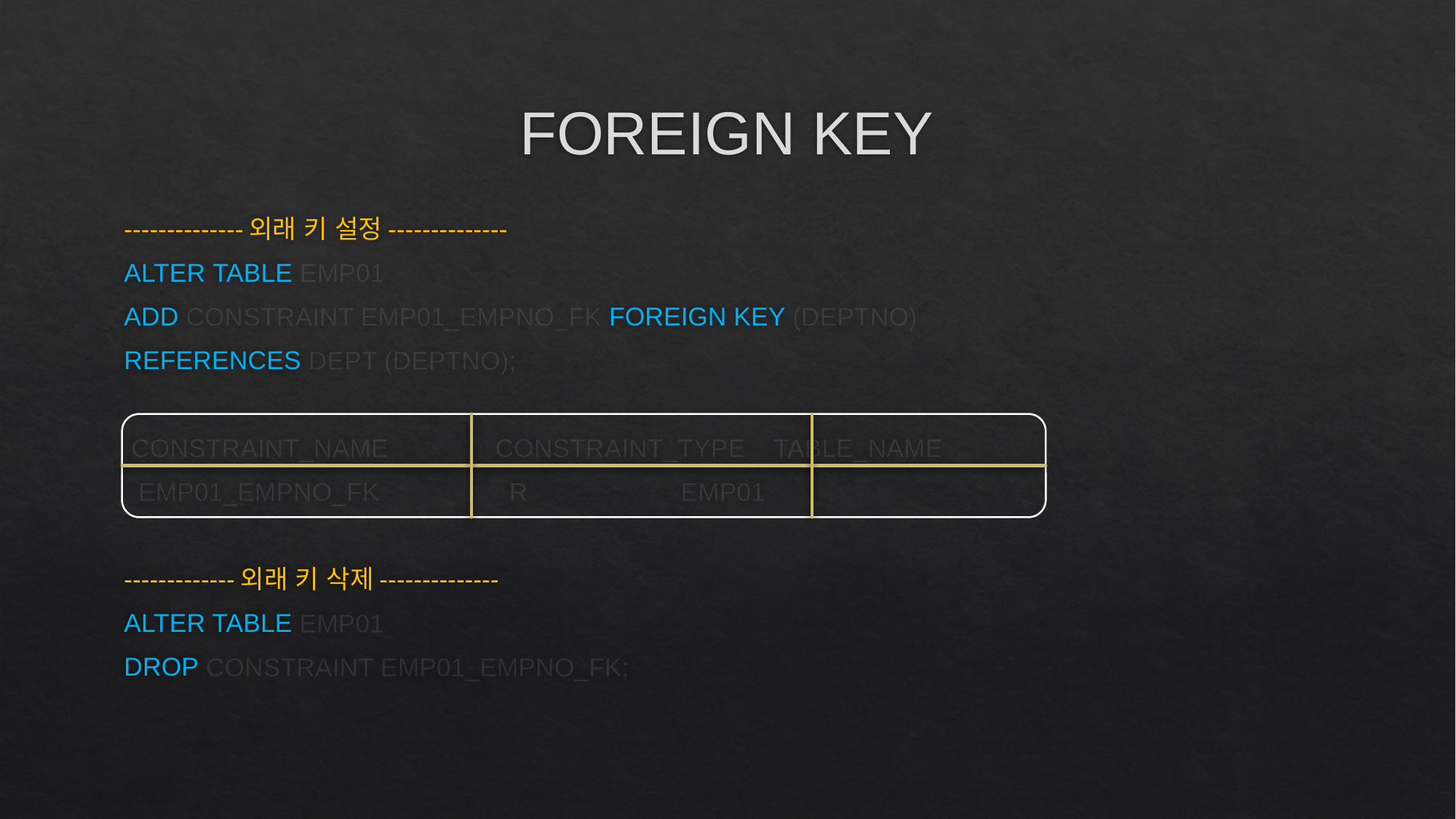

# FOREIGN KEY
--------------외래 키 설정--------------
ALTER TABLE EMP01
ADD CONSTRAINT EMP01_EMPNO_FK FOREIGN KEY (DEPTNO)
REFERENCES DEPT (DEPTNO);

 CONSTRAINT_NAME  	CONSTRAINT_TYPE  	TABLE_NAME
  EMP01_EMPNO_FK          			  R           			EMP01

-------------외래 키 삭제--------------
ALTER TABLE EMP01
DROP CONSTRAINT EMP01_EMPNO_FK;